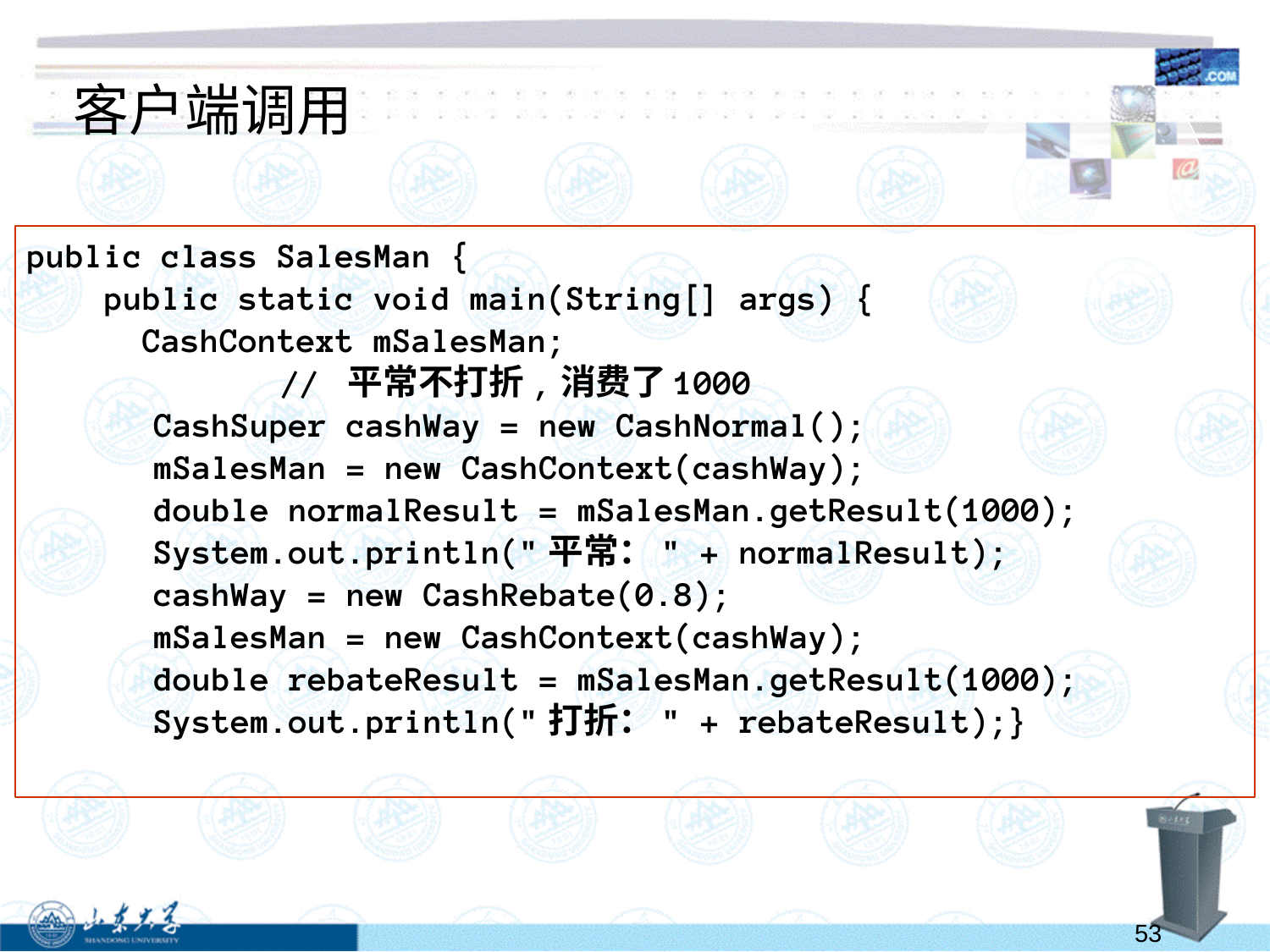

# 客户端调用
public class SalesMan {
    public static void main(String[] args) {
      CashContext mSalesMan;
		// 平常不打折,消费了1000
	CashSuper cashWay = new CashNormal();
	mSalesMan = new CashContext(cashWay);
	double normalResult = mSalesMan.getResult(1000);
	System.out.println("平常：" + normalResult);
	cashWay = new CashRebate(0.8);
	mSalesMan = new CashContext(cashWay);
	double rebateResult = mSalesMan.getResult(1000);
	System.out.println("打折：" + rebateResult);}

53